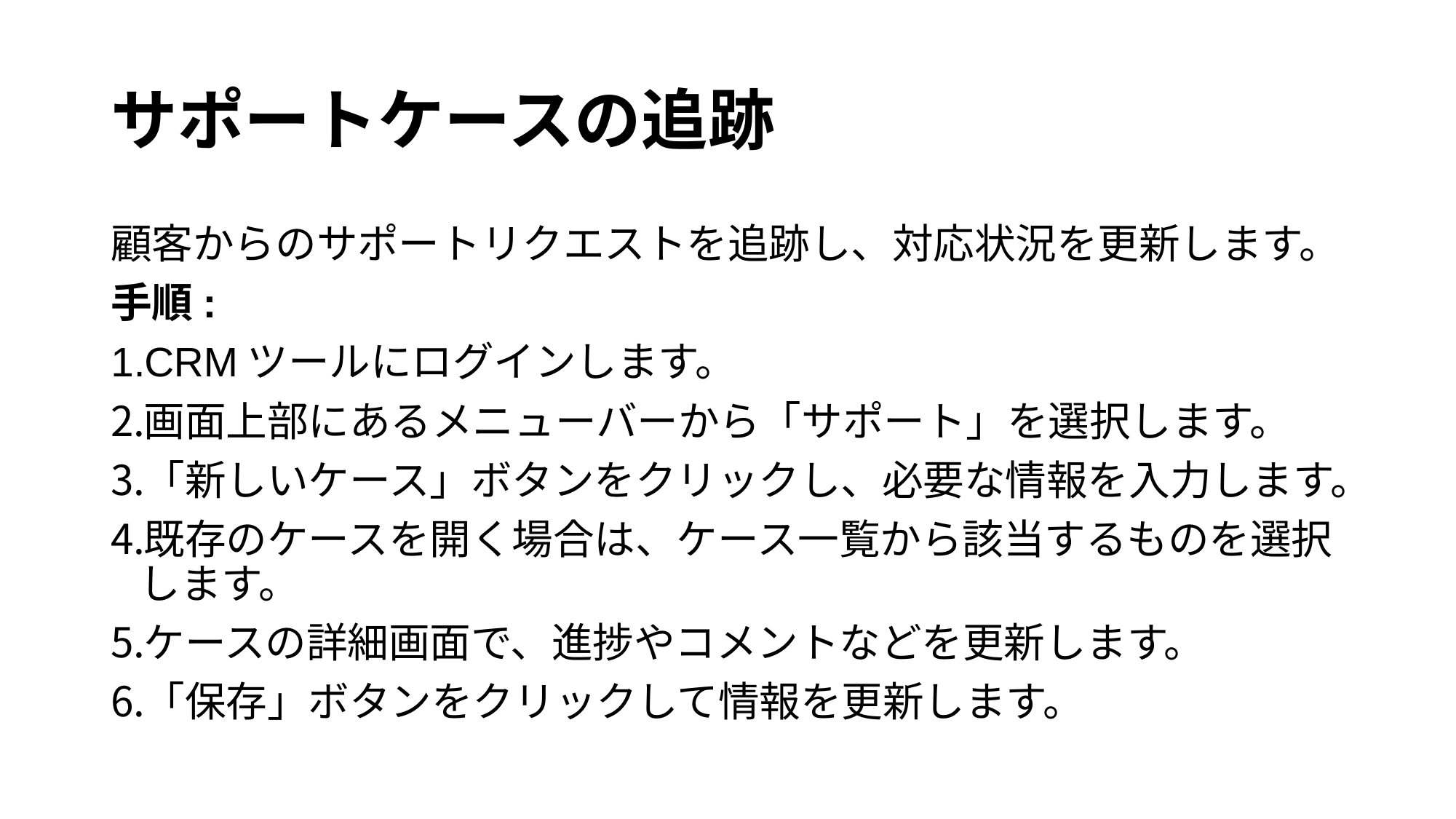

# サポートケースの追跡
顧客からのサポートリクエストを追跡し、対応状況を更新します。
手順:
CRMツールにログインします。
画面上部にあるメニューバーから「サポート」を選択します。
「新しいケース」ボタンをクリックし、必要な情報を入力します。
既存のケースを開く場合は、ケース一覧から該当するものを選択します。
ケースの詳細画面で、進捗やコメントなどを更新します。
「保存」ボタンをクリックして情報を更新します。